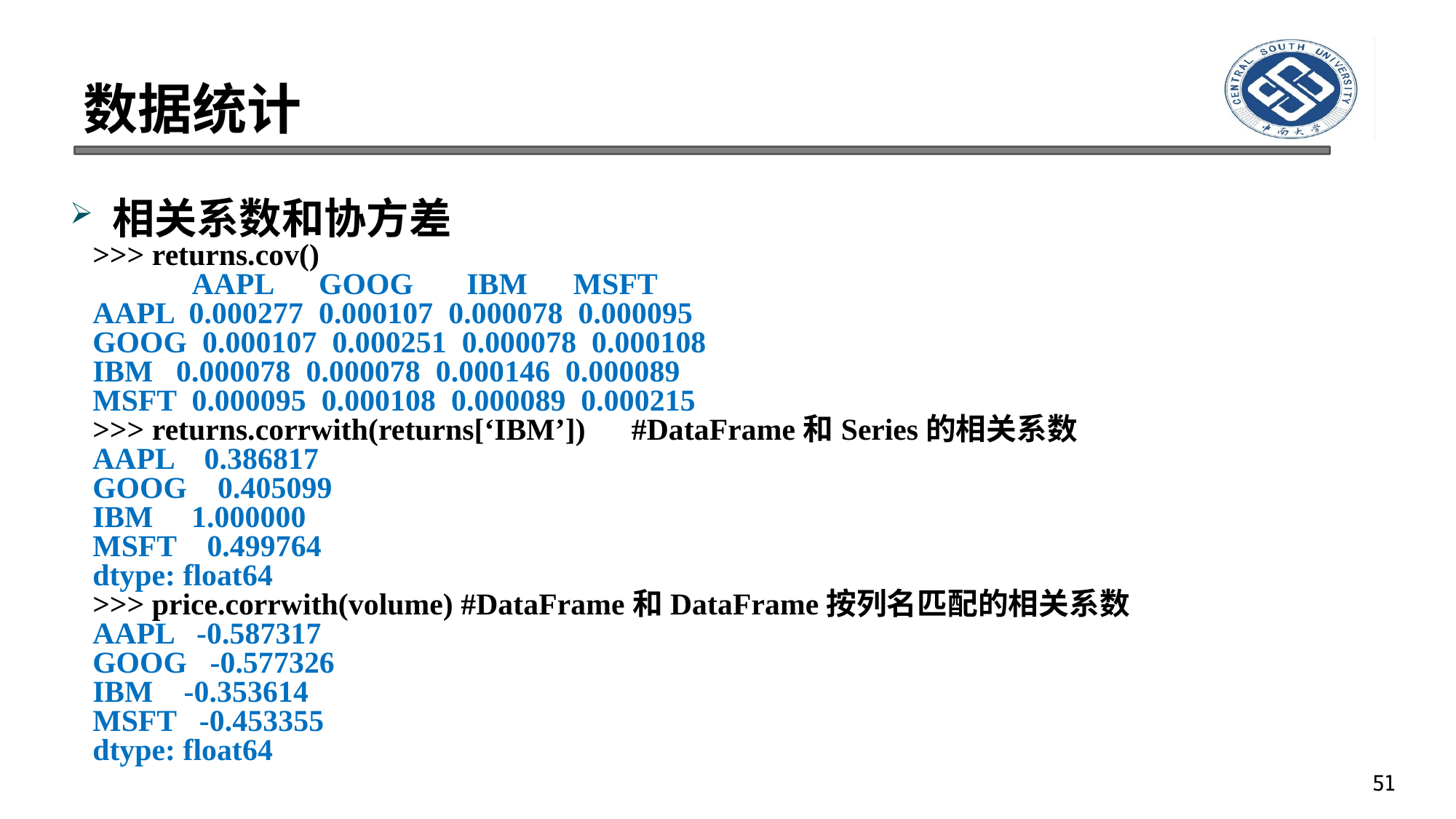

# 数据统计
相关系数和协方差
>>> returns.cov()
             AAPL      GOOG       IBM      MSFT
AAPL  0.000277  0.000107  0.000078  0.000095
GOOG  0.000107  0.000251  0.000078  0.000108
IBM   0.000078  0.000078  0.000146  0.000089
MSFT  0.000095  0.000108  0.000089  0.000215
>>> returns.corrwith(returns[‘IBM’])      #DataFrame和Series的相关系数
AAPL    0.386817
GOOG    0.405099
IBM     1.000000
MSFT    0.499764
dtype: float64
>>> price.corrwith(volume) #DataFrame和DataFrame按列名匹配的相关系数
AAPL   -0.587317
GOOG   -0.577326
IBM    -0.353614
MSFT   -0.453355
dtype: float64
51